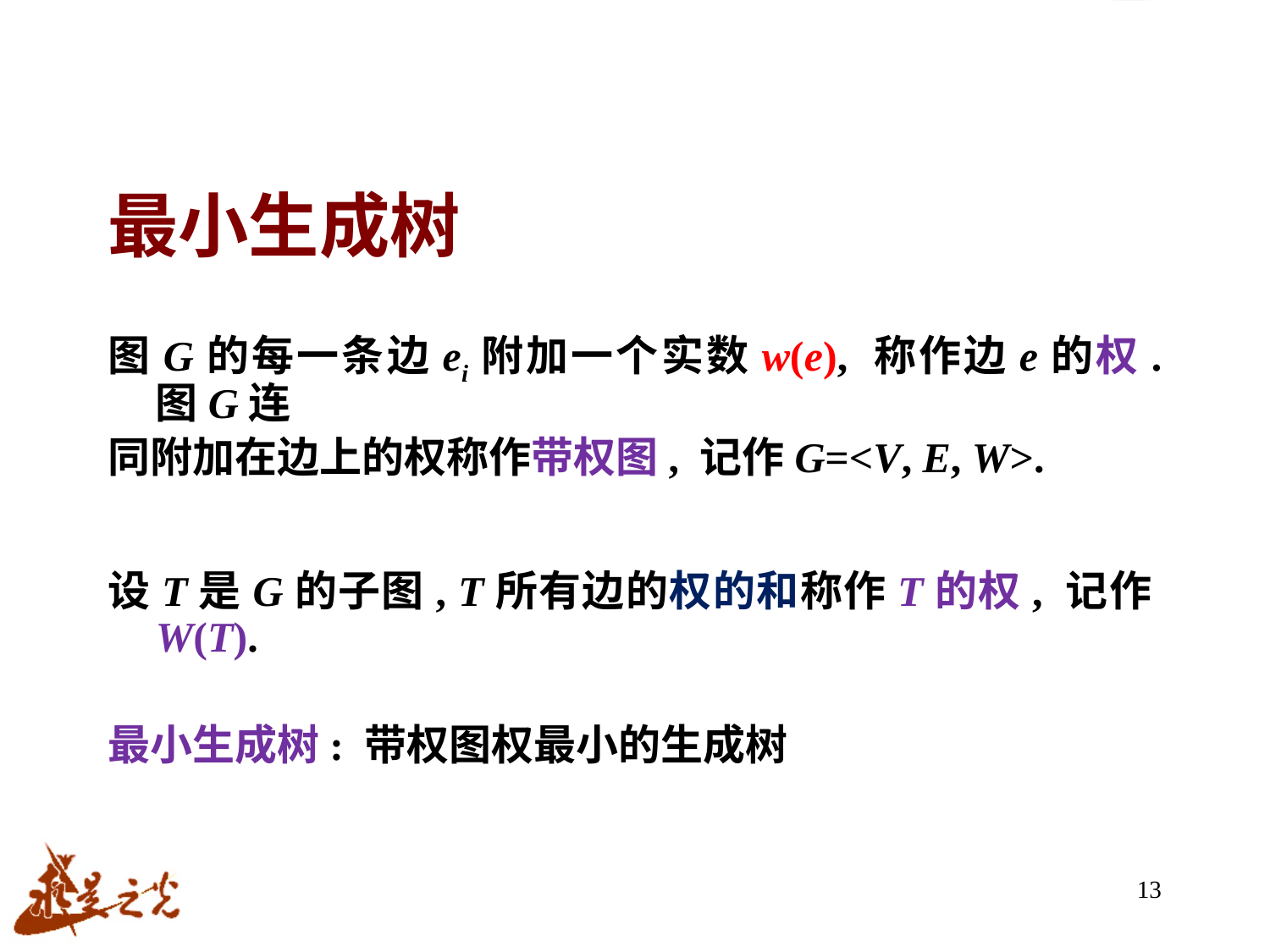

# 最小生成树
图G的每一条边ei附加一个实数w(e), 称作边e的权. 图G连
同附加在边上的权称作带权图, 记作G=<V, E, W>.

设T是G的子图, T所有边的权的和称作T的权, 记作W(T).

最小生成树: 带权图权最小的生成树

13